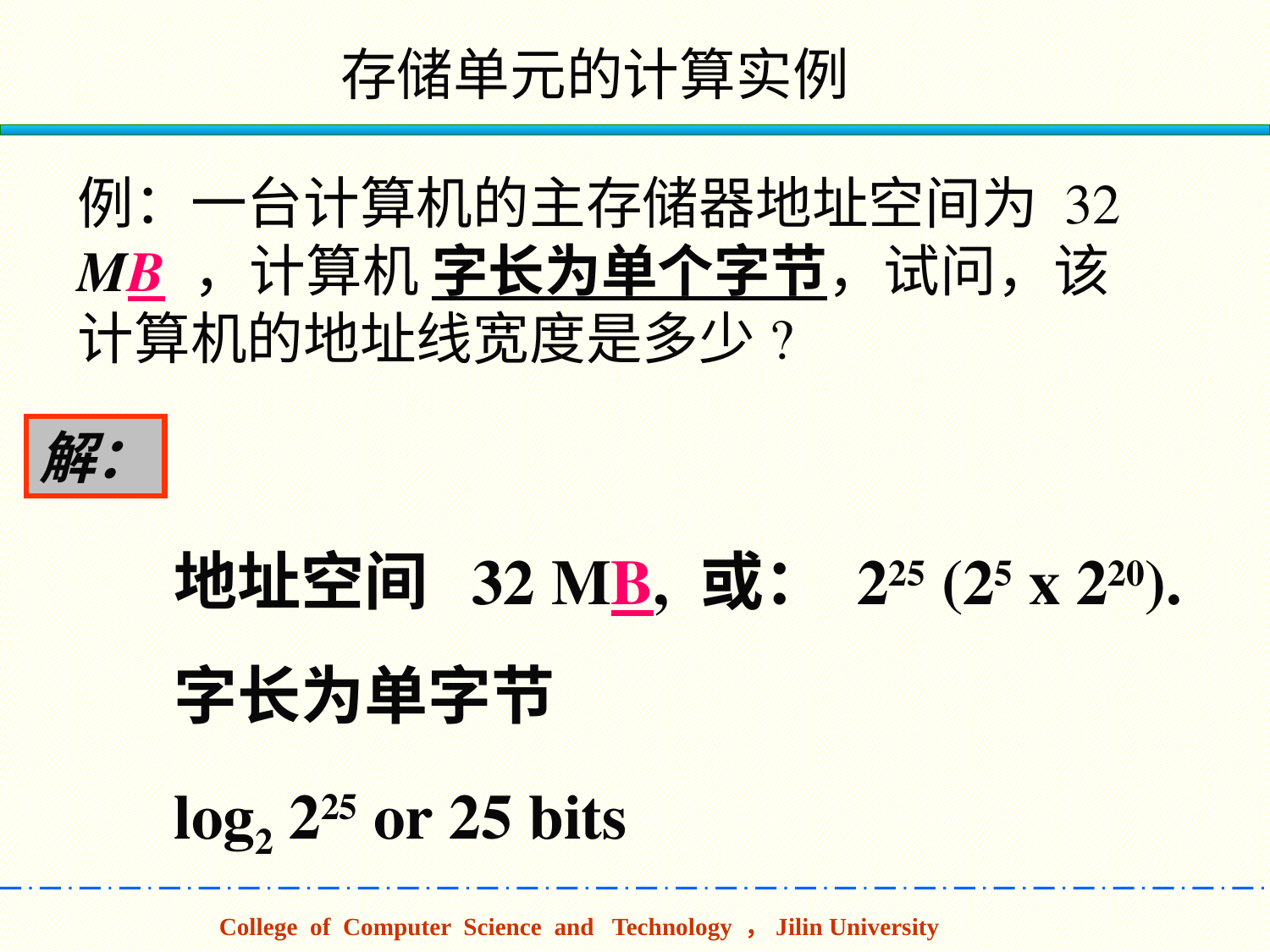

存储单元的计算实例
例：一台计算机的主存储器地址空间为 32 MB ，计算机 字长为单个字节，试问，该计算机的地址线宽度是多少?
解：
地址空间  32 MB, 或： 225 (25 x 220).
字长为单字节
log2 225 or 25 bits